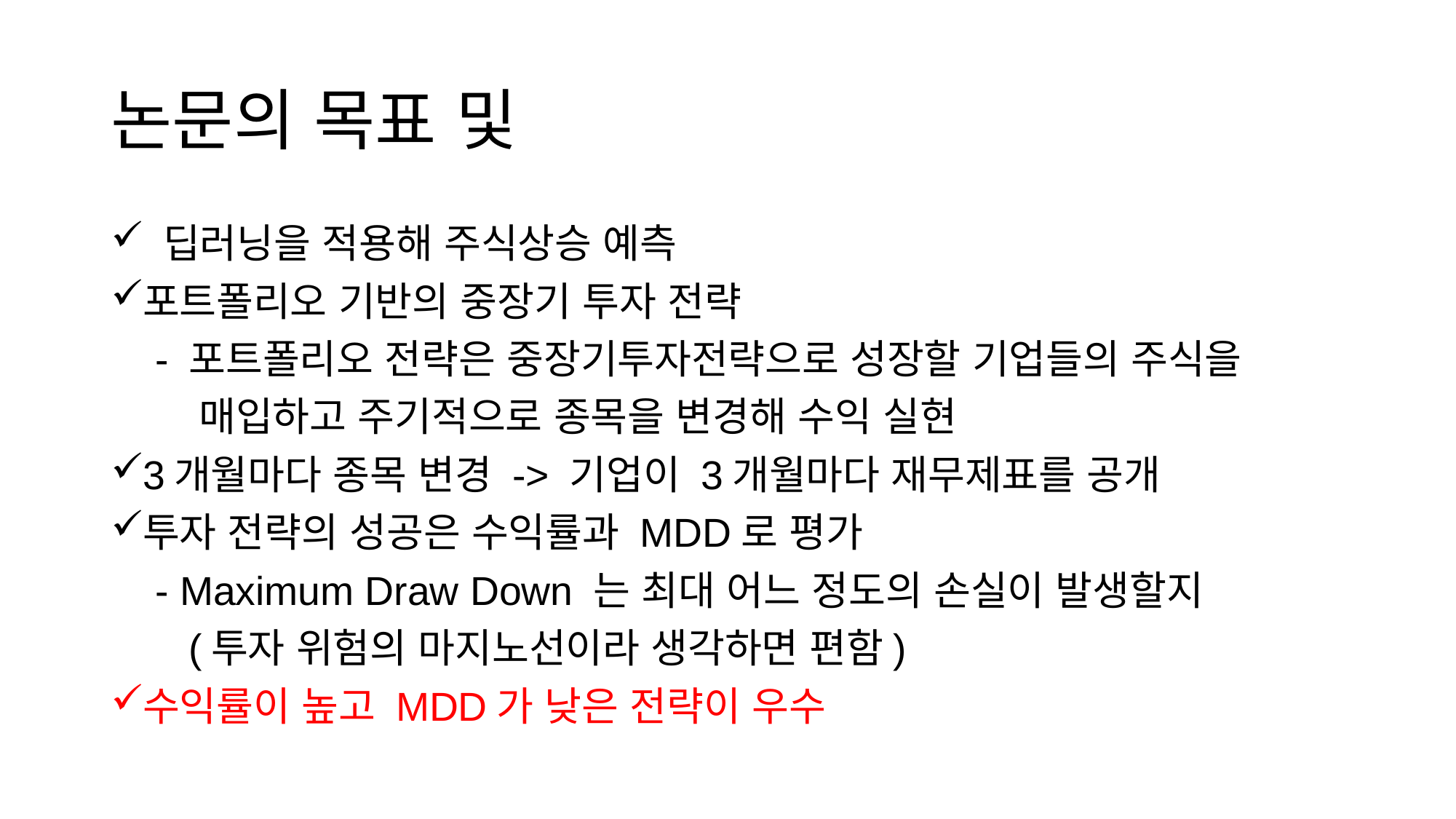

# 논문의 목표 및
 딥러닝을 적용해 주식상승 예측
포트폴리오 기반의 중장기 투자 전략
    - 포트폴리오 전략은 중장기투자전략으로 성장할 기업들의 주식을
       매입하고 주기적으로 종목을 변경해 수익 실현
3개월마다 종목 변경 -> 기업이 3개월마다 재무제표를 공개
투자 전략의 성공은 수익률과 MDD로 평가
    - Maximum Draw Down 는 최대 어느 정도의 손실이 발생할지
       (투자 위험의 마지노선이라 생각하면 편함)
수익률이 높고 MDD가 낮은 전략이 우수